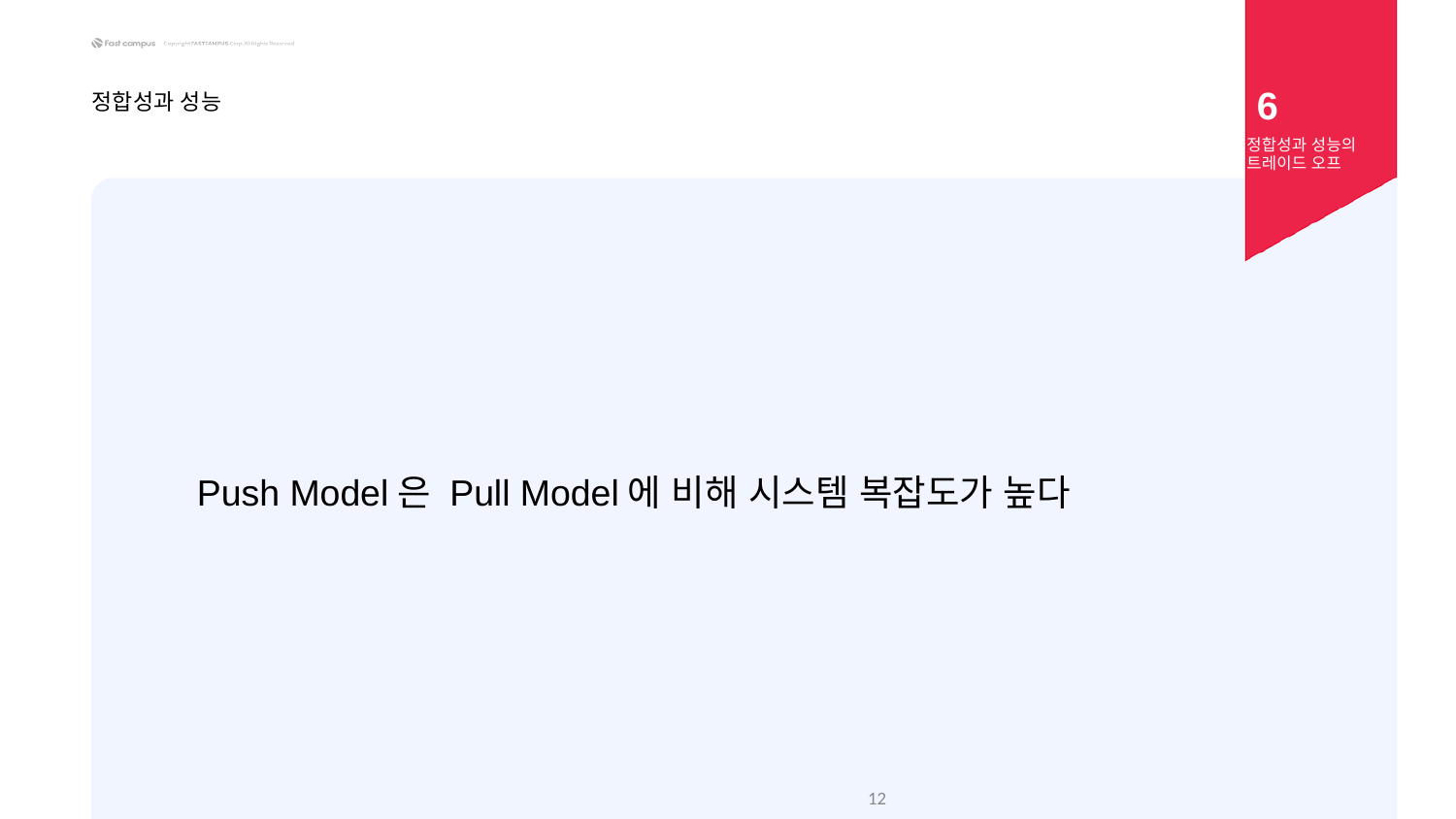

6
정합성과 성능

정합성과 성능의 트레이드 오프
Push Model은 Pull Model에 비해 시스템 복잡도가 높다
12